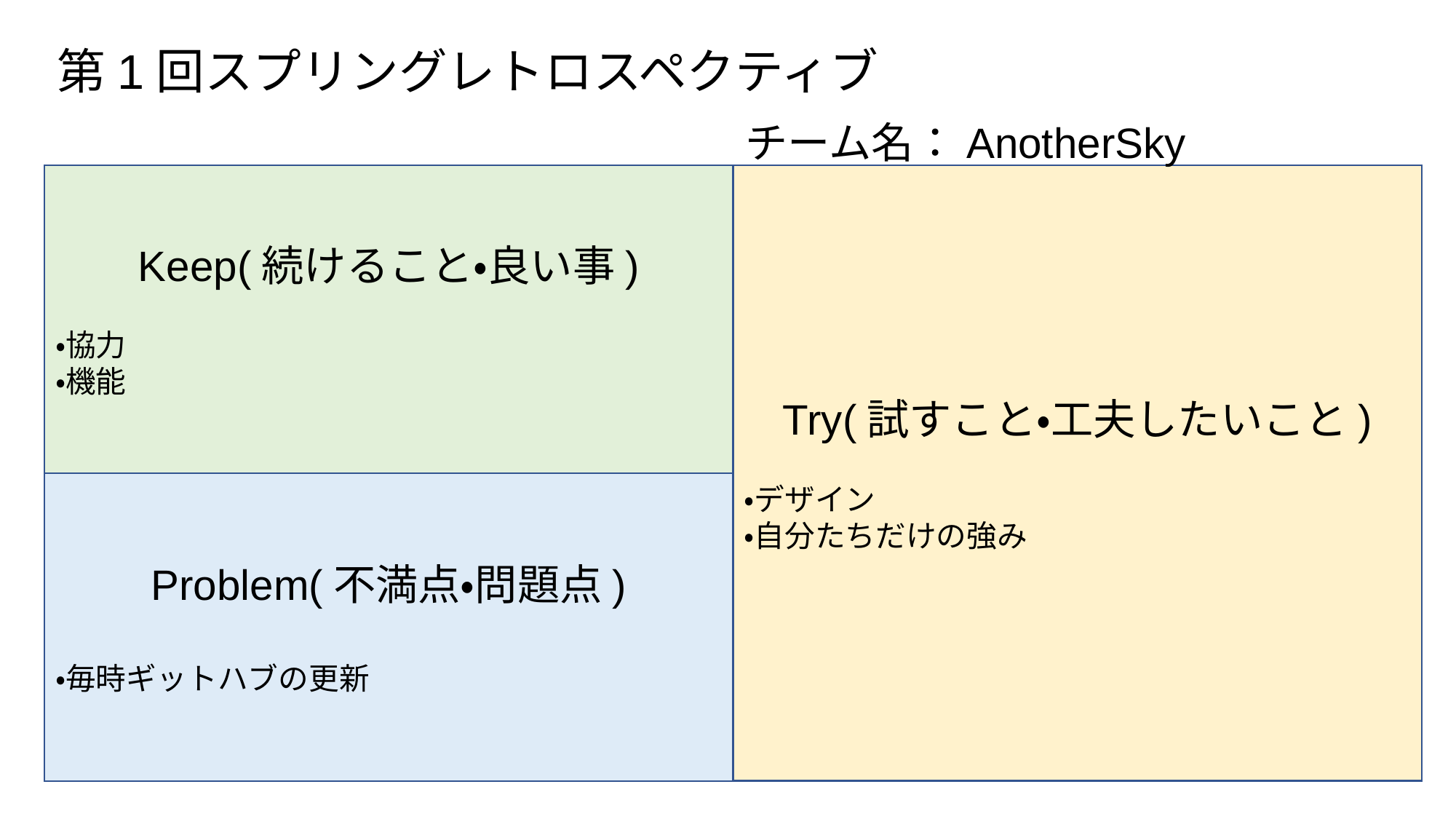

# 第1回スプリングレトロスペクティブ
チーム名：AnotherSky
Keep(続けること・良い事)

・協力
・機能
Try(試すこと・工夫したいこと)

・デザイン
・自分たちだけの強み
Problem(不満点・問題点)

・毎時ギットハブの更新